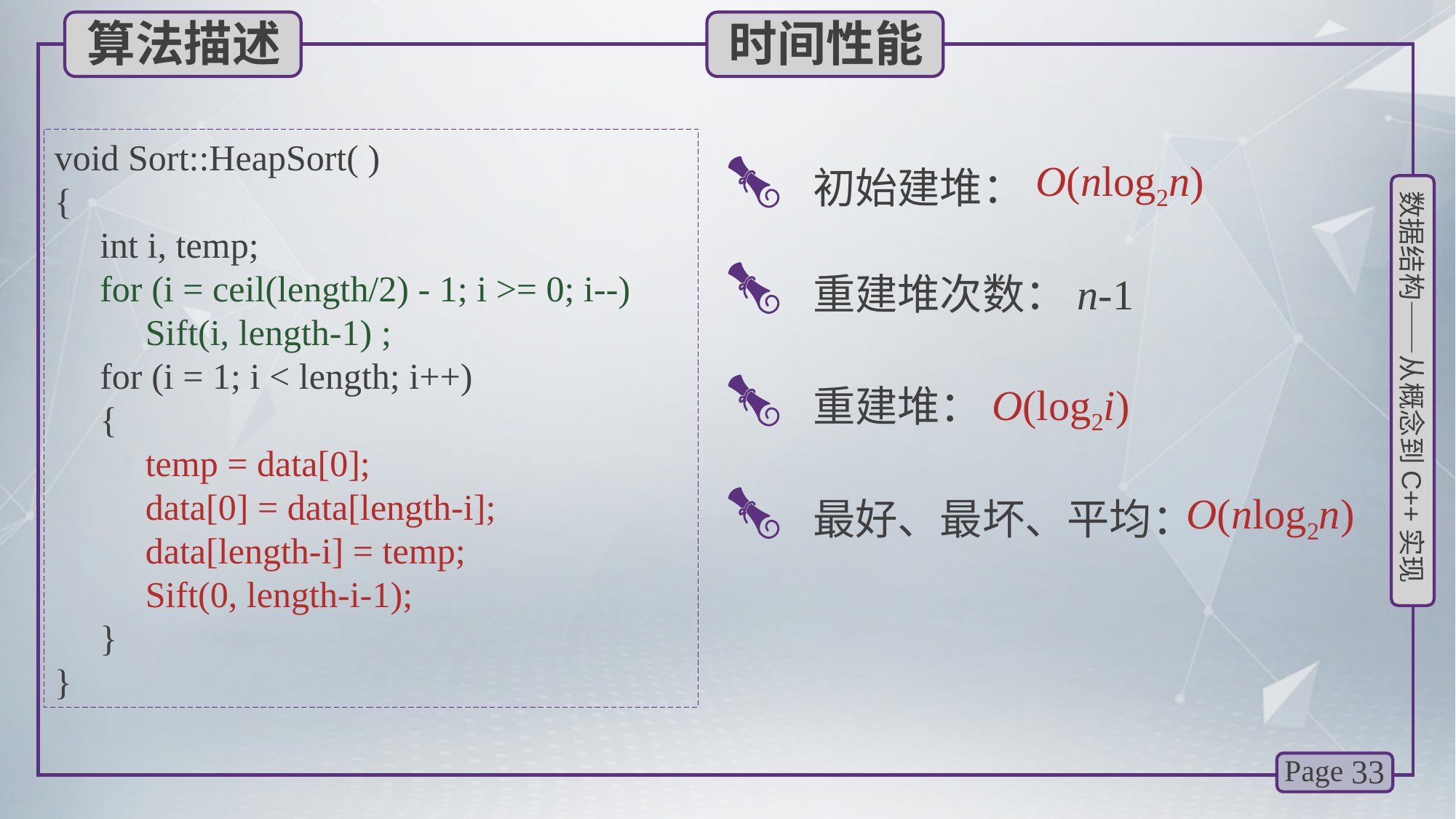

算法描述

时间性能

void Sort::HeapSort( )
{
     int i, temp;
     for (i = ceil(length/2) - 1; i >= 0; i--)
          Sift(i, length-1) ;
     for (i = 1; i < length; i++)
     {
          temp = data[0];
          data[0] = data[length-i];
          data[length-i] = temp;
          Sift(0, length-i-1);
     }
}
 初始建堆：

O(nlog2n)
 重建堆次数：n-1

 重建堆：

O(log2i)
 最好、最坏、平均：

O(nlog2n)